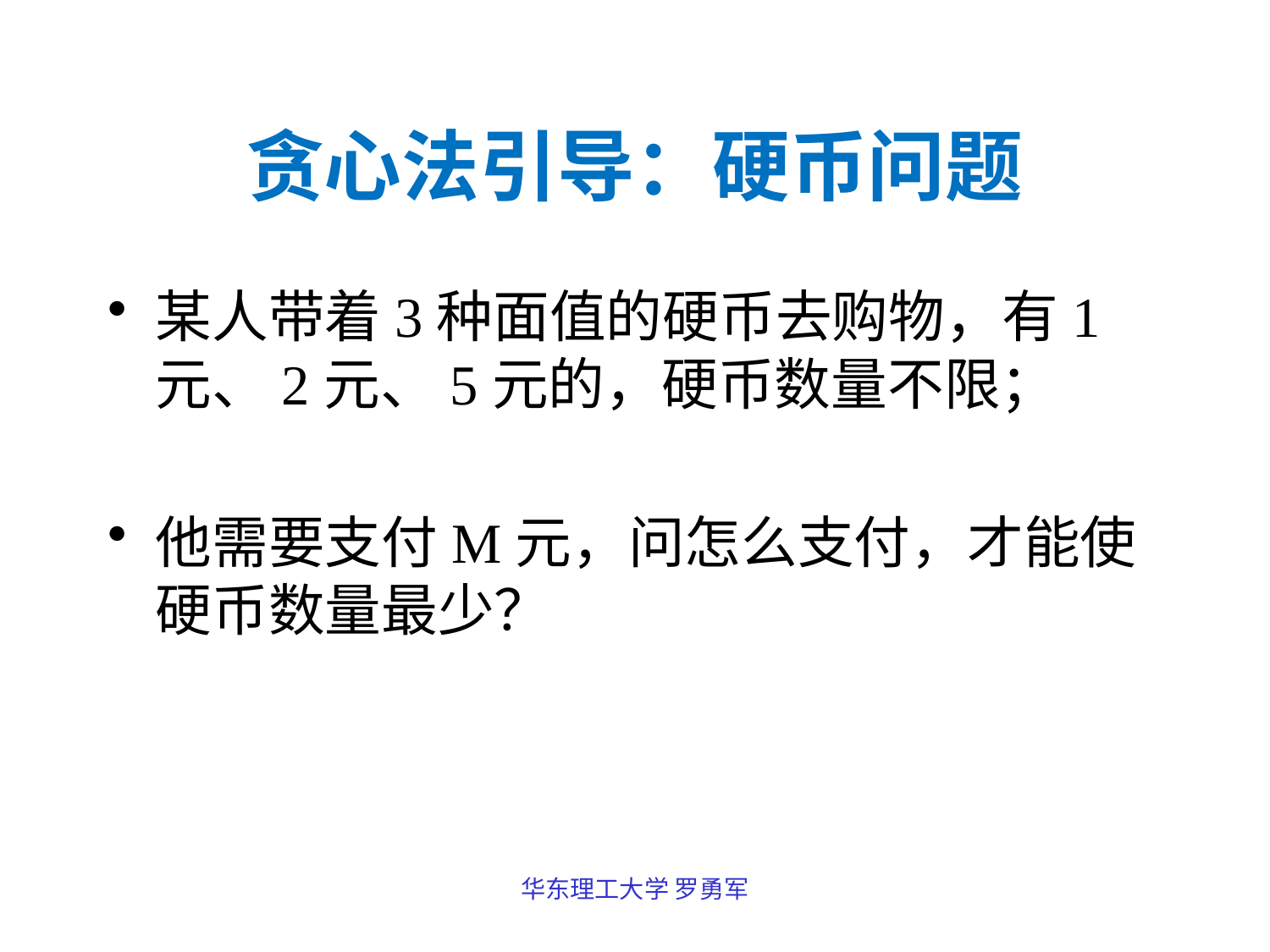

# 贪心法引导：硬币问题
某人带着3种面值的硬币去购物，有1元、2元、5元的，硬币数量不限；

他需要支付M元，问怎么支付，才能使硬币数量最少？
华东理工大学 罗勇军